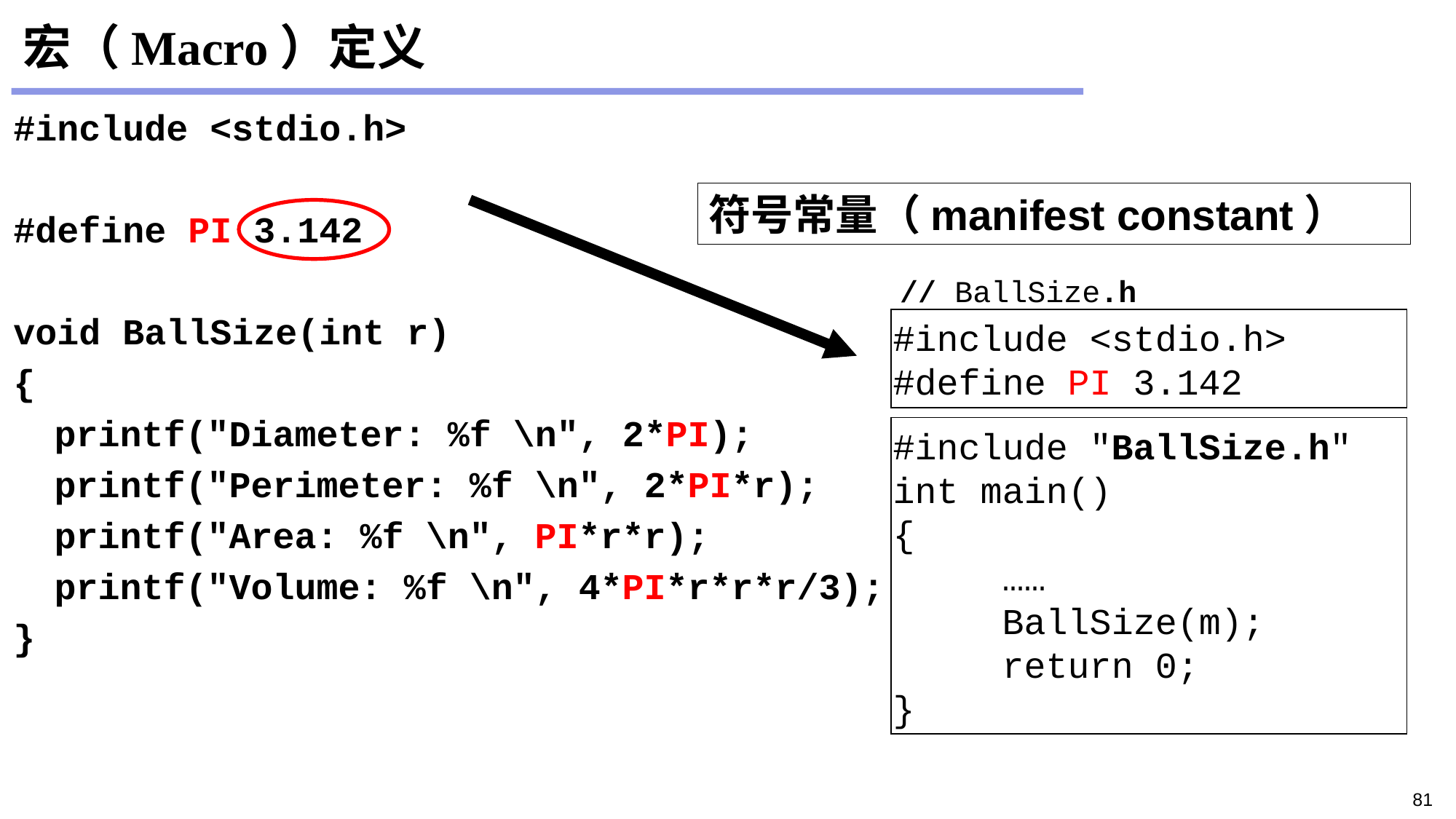

# 宏（Macro）定义
#include <stdio.h>

#define PI 3.142

void BallSize(int r)
{
	printf("Diameter: %f \n", 2*PI);
	printf("Perimeter: %f \n", 2*PI*r);
	printf("Area: %f \n", PI*r*r);
	printf("Volume: %f \n", 4*PI*r*r*r/3);
}

符号常量（manifest constant）

// BallSize.h
#include <stdio.h>
#define PI 3.142
#include "BallSize.h"
int main()
{
	……
	BallSize(m);
	return 0;
}
81